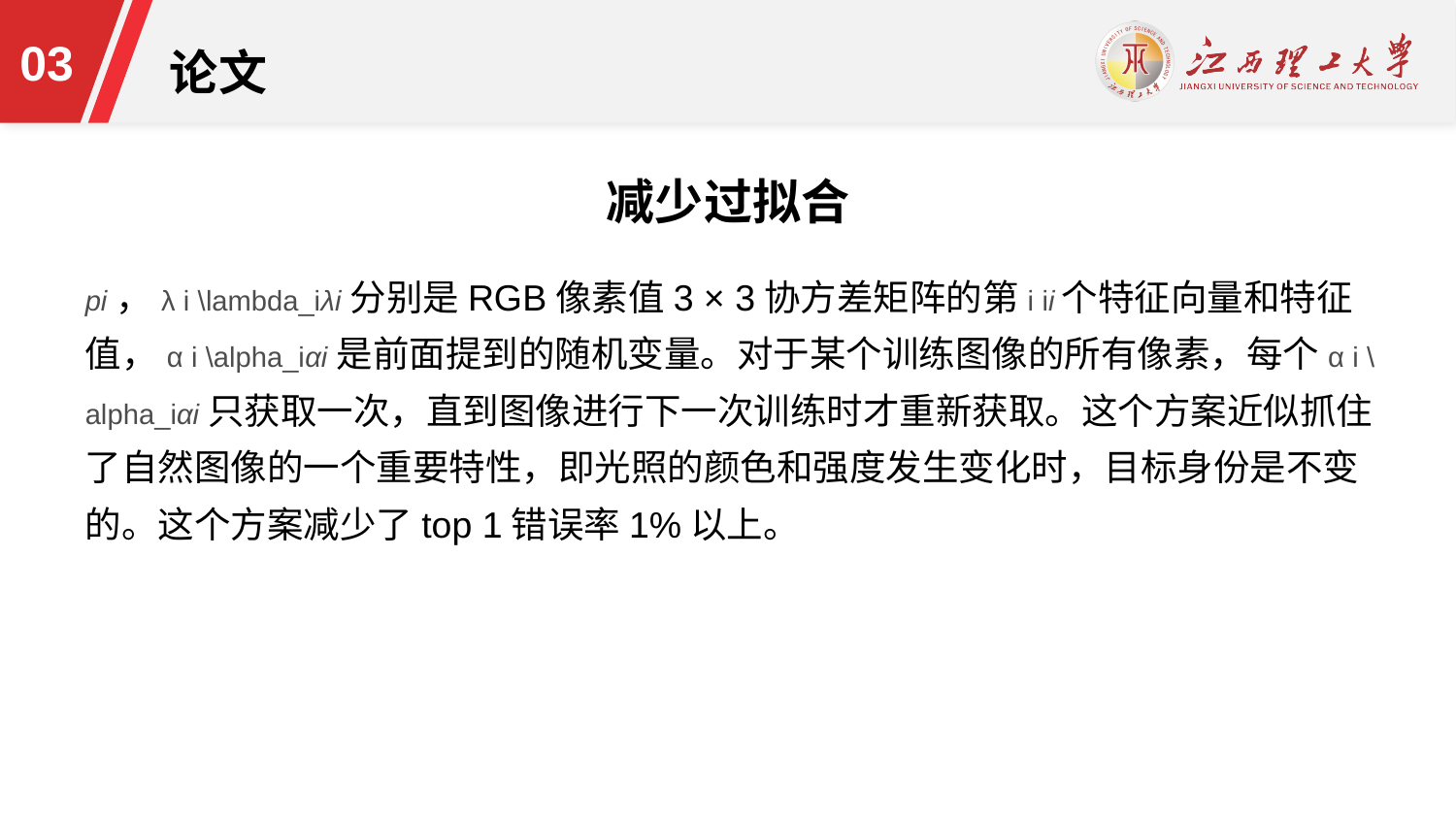

减少过拟合
pi​，λ i \lambda_iλi​分别是RGB像素值3 × 3协方差矩阵的第i ii个特征向量和特征值，α i \alpha_iαi​是前面提到的随机变量。对于某个训练图像的所有像素，每个α i \alpha_iαi​只获取一次，直到图像进行下一次训练时才重新获取。这个方案近似抓住了自然图像的一个重要特性，即光照的颜色和强度发生变化时，目标身份是不变的。这个方案减少了top 1错误率1%以上。